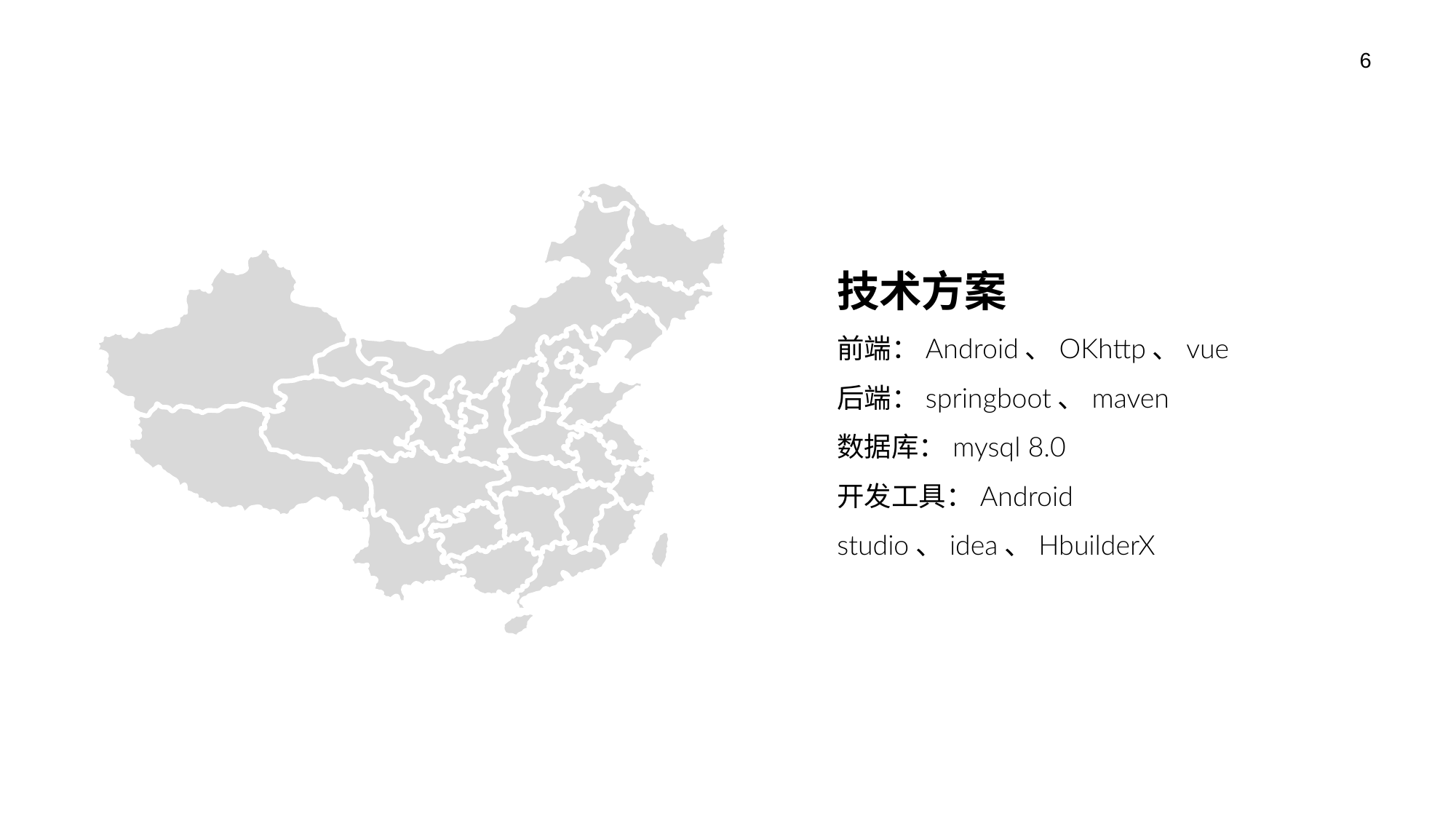

技术方案
前端：Android、OKhttp、vue
后端：springboot、maven
数据库：mysql 8.0
开发工具：Android studio、idea、HbuilderX